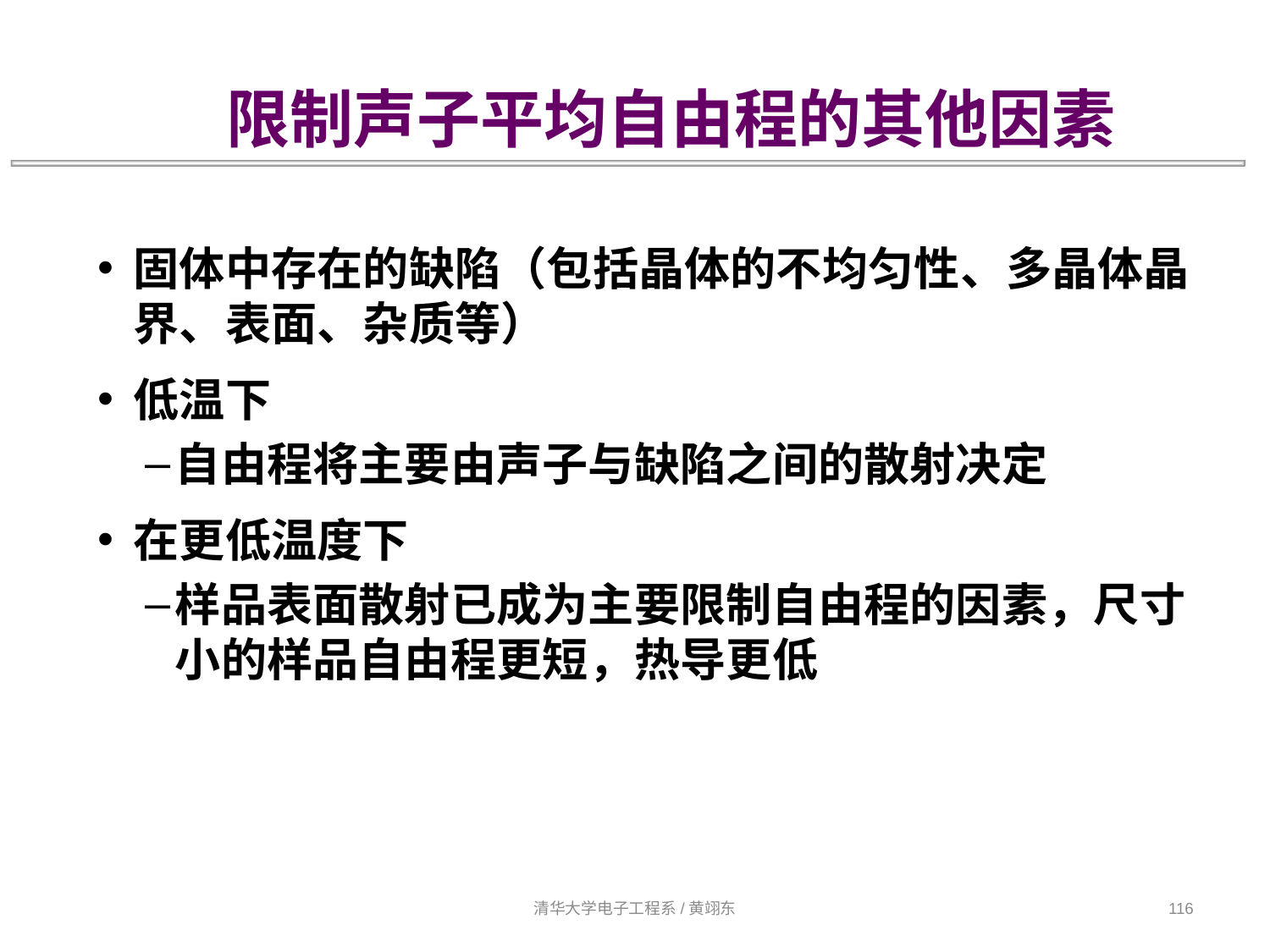

限制声子平均自由程的其他因素

固体中存在的缺陷（包括晶体的不均匀性、多晶体晶界、表面、杂质等）
低温下
自由程将主要由声子与缺陷之间的散射决定
在更低温度下
样品表面散射已成为主要限制自由程的因素，尺寸小的样品自由程更短，热导更低
清华大学电子工程系/黄翊东
116